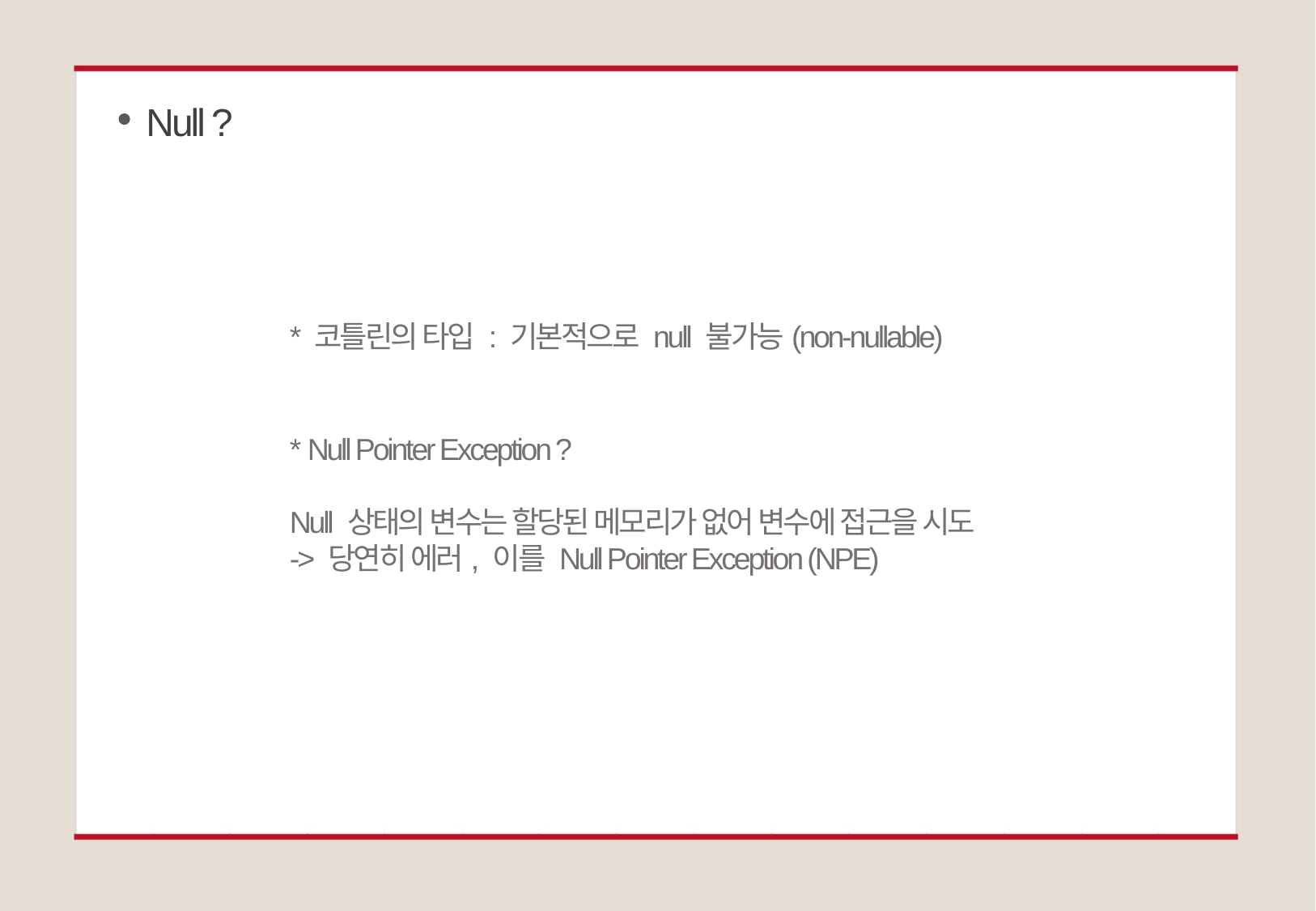

Null ?

* 코틀린의 타입 : 기본적으로 null 불가능(non-nullable)
* Null Pointer Exception ?

Null 상태의 변수는 할당된 메모리가 없어 변수에 접근을 시도
-> 당연히 에러, 이를 Null Pointer Exception (NPE)